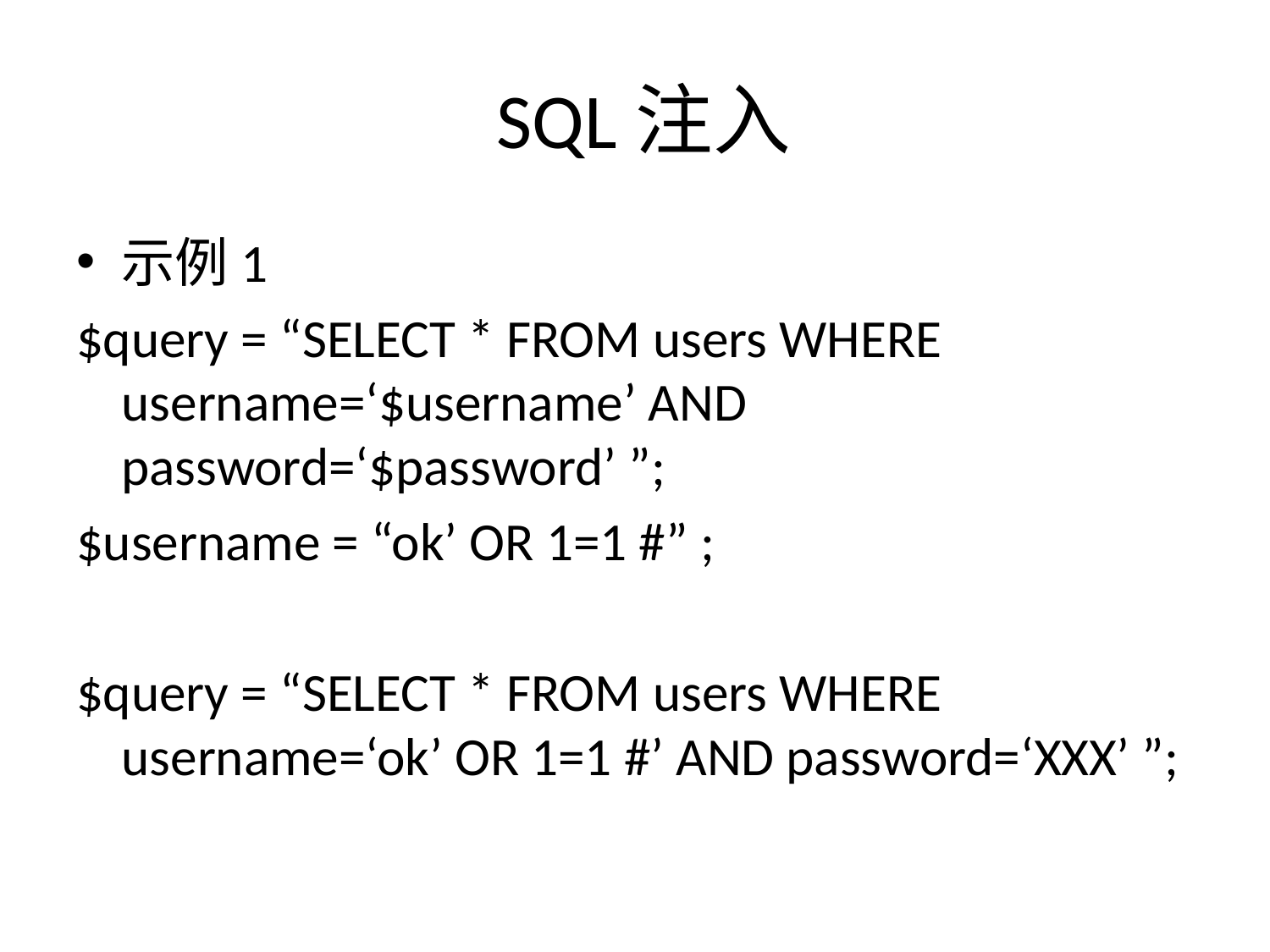

# SQL注入
示例1
$query = “SELECT * FROM users WHERE username=‘$username’ AND password=‘$password’ ”;
$username = “ok’ OR 1=1 #” ;

$query = “SELECT * FROM users WHERE username=‘ok’ OR 1=1 #’ AND password=‘XXX’ ”;